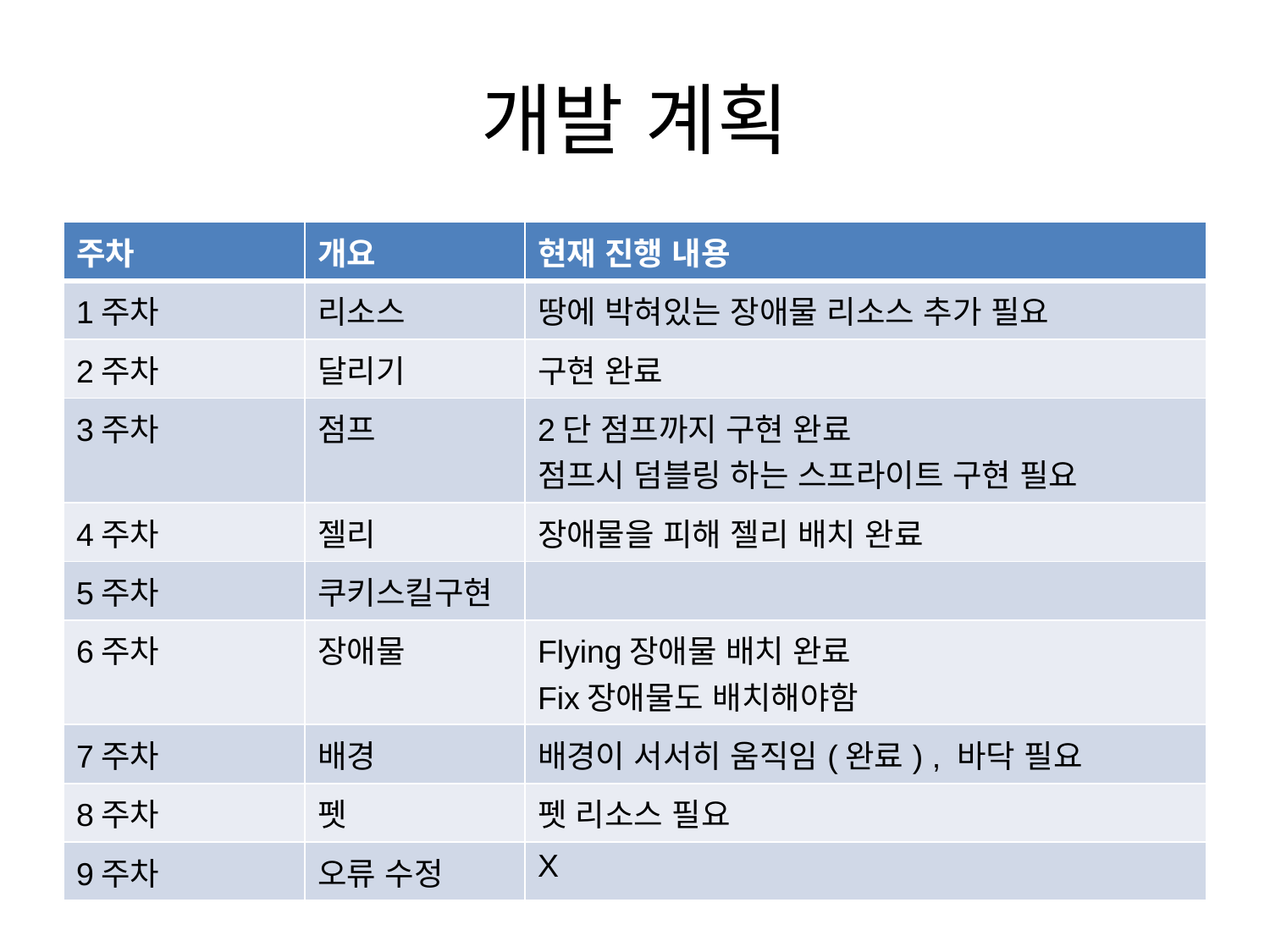

# 개발 계획
| 주차 | 개요 | 현재 진행 내용 |
| --- | --- | --- |
| 1주차 | 리소스 | 땅에 박혀있는 장애물 리소스 추가 필요 |
| 2주차 | 달리기 | 구현 완료 |
| 3주차 | 점프 | 2단 점프까지 구현 완료 점프시 덤블링 하는 스프라이트 구현 필요 |
| 4주차 | 젤리 | 장애물을 피해 젤리 배치 완료 |
| 5주차 | 쿠키스킬구현 |  |
| 6주차 | 장애물 | Flying장애물 배치 완료 Fix장애물도 배치해야함 |
| 7주차 | 배경 | 배경이 서서히 움직임(완료) , 바닥 필요 |
| 8주차 | 펫 | 펫 리소스 필요 |
| 9주차 | 오류 수정 | X |